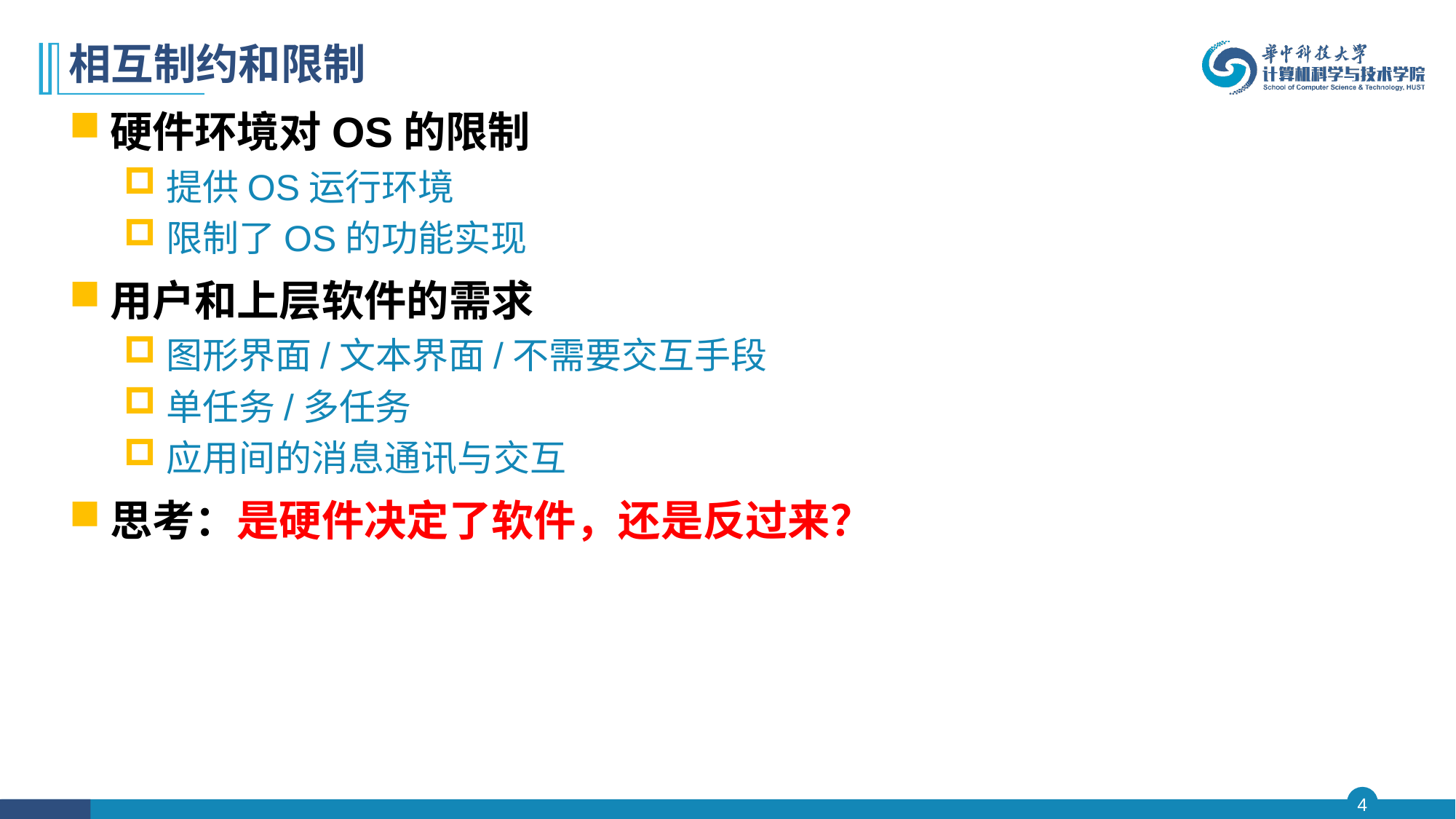

# 相互制约和限制
硬件环境对OS的限制
提供OS运行环境
限制了OS的功能实现
用户和上层软件的需求
图形界面/文本界面/不需要交互手段
单任务/多任务
应用间的消息通讯与交互
思考：是硬件决定了软件，还是反过来？